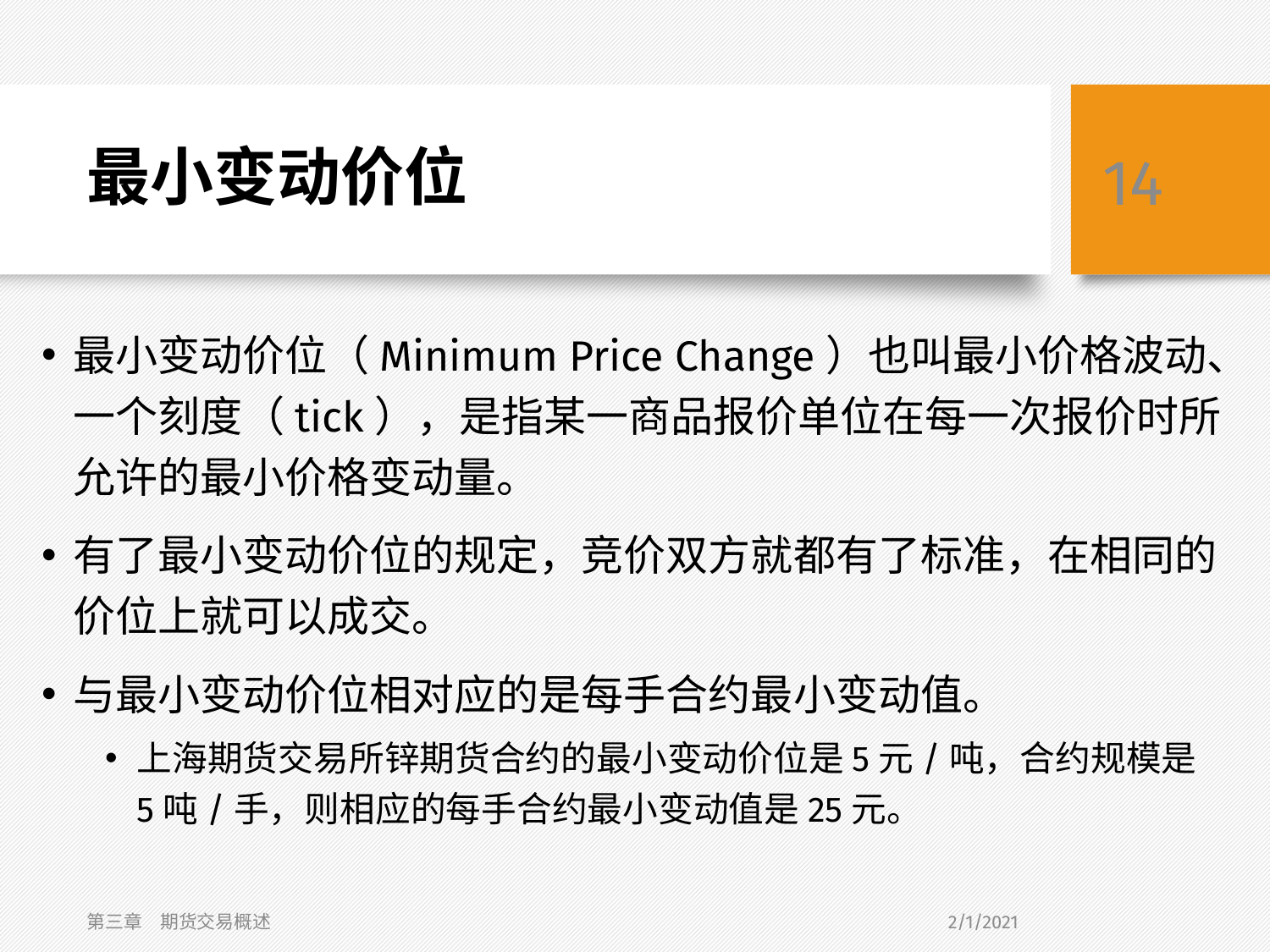

# 最小变动价位
14
最小变动价位（Minimum Price Change）也叫最小价格波动、一个刻度（tick），是指某一商品报价单位在每一次报价时所允许的最小价格变动量。
有了最小变动价位的规定，竞价双方就都有了标准，在相同的价位上就可以成交。
与最小变动价位相对应的是每手合约最小变动值。
上海期货交易所锌期货合约的最小变动价位是5元/吨，合约规模是5吨/手，则相应的每手合约最小变动值是25元。
2/1/2021
第三章　期货交易概述